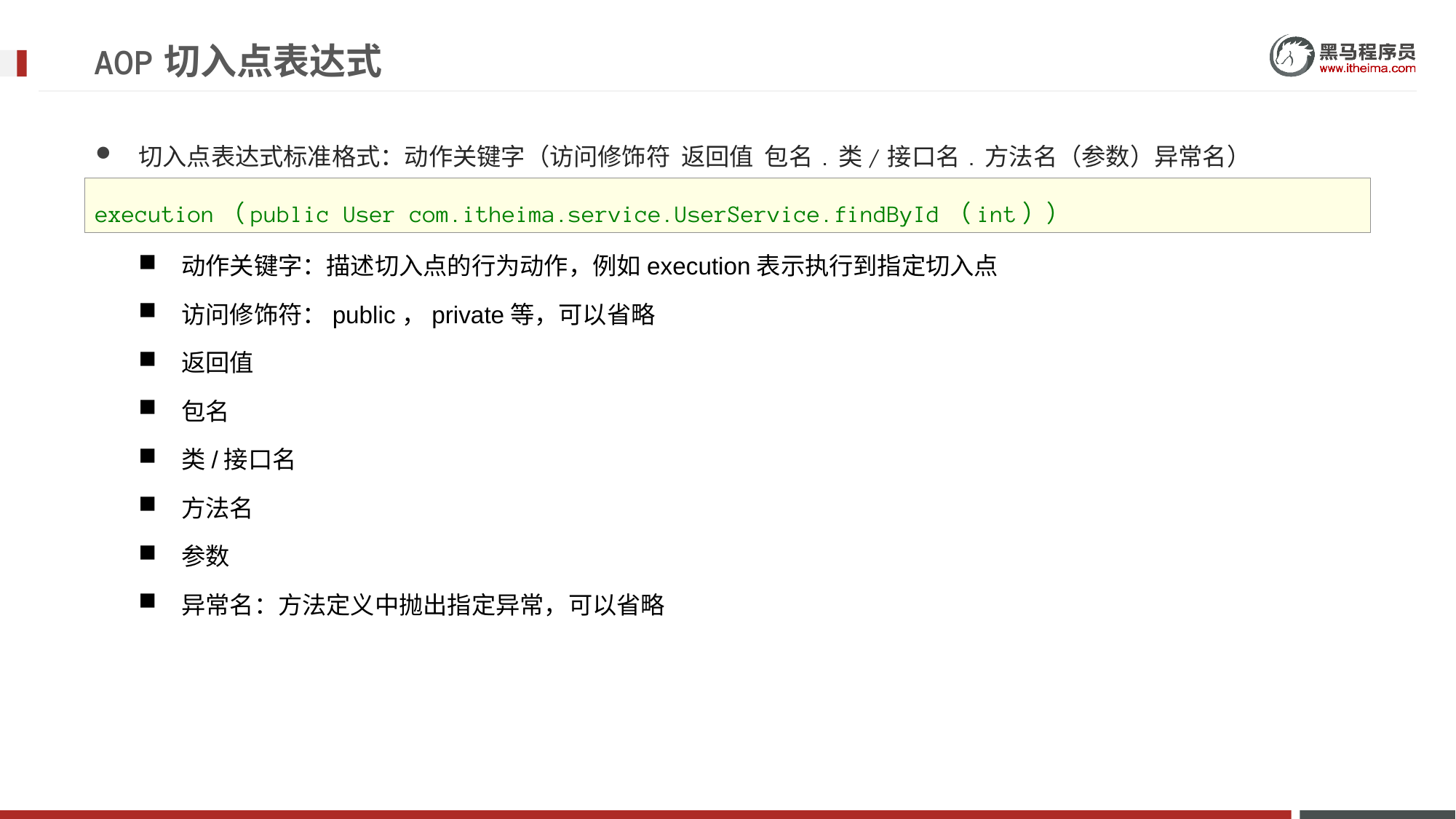

# AOP切入点表达式
切入点表达式标准格式：动作关键字（访问修饰符  返回值  包名.类/接口名.方法名（参数）异常名）

动作关键字：描述切入点的行为动作，例如execution表示执行到指定切入点
访问修饰符：public，private等，可以省略
返回值
包名
类/接口名
方法名
参数
异常名：方法定义中抛出指定异常，可以省略
execution（public User com.itheima.service.UserService.findById（int））